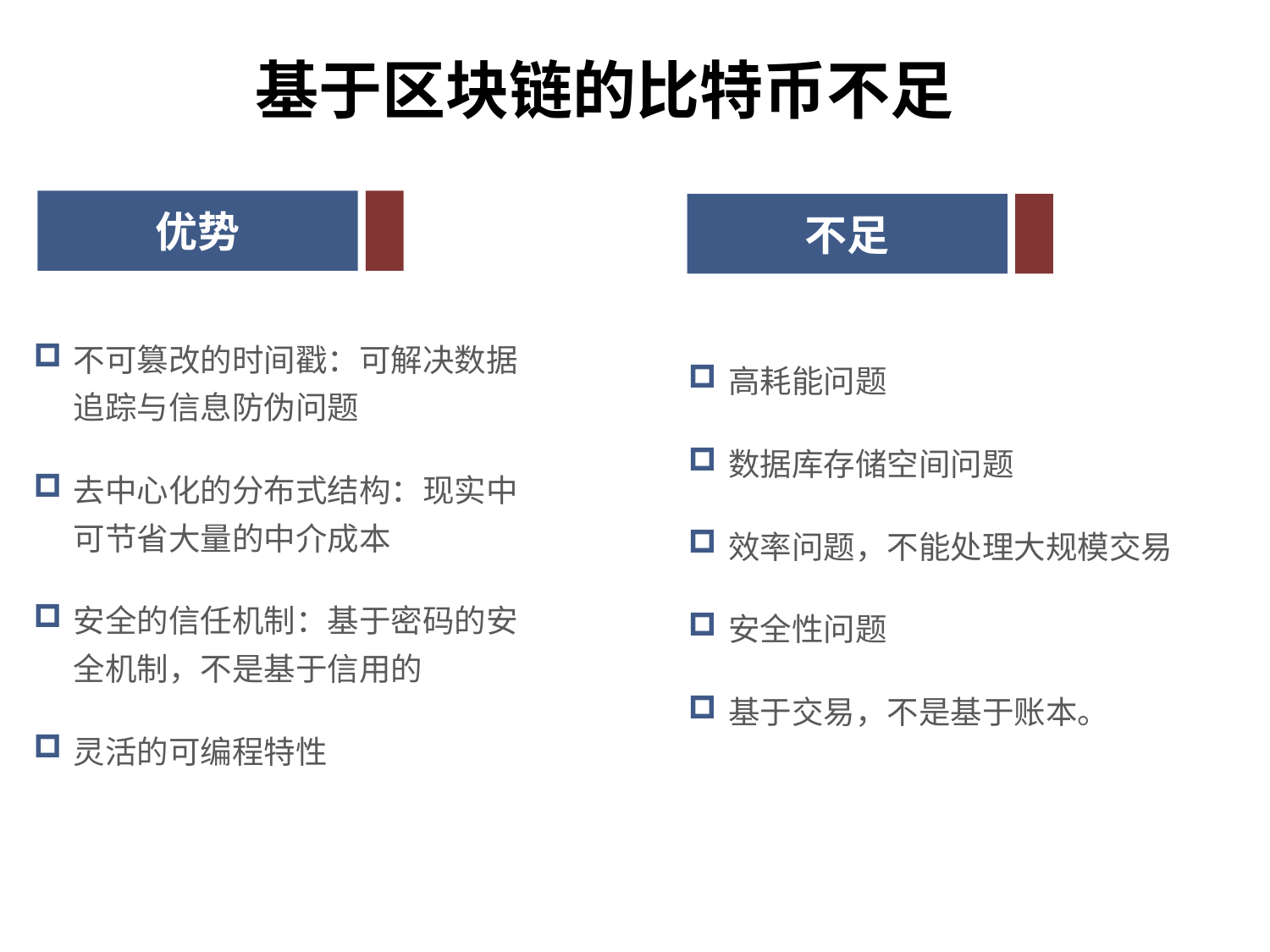

# 基于区块链的比特币不足
优势

不足

不可篡改的时间戳：可解决数据追踪与信息防伪问题
去中心化的分布式结构：现实中可节省大量的中介成本
安全的信任机制：基于密码的安全机制，不是基于信用的
灵活的可编程特性
高耗能问题
数据库存储空间问题
效率问题，不能处理大规模交易
安全性问题
基于交易，不是基于账本。